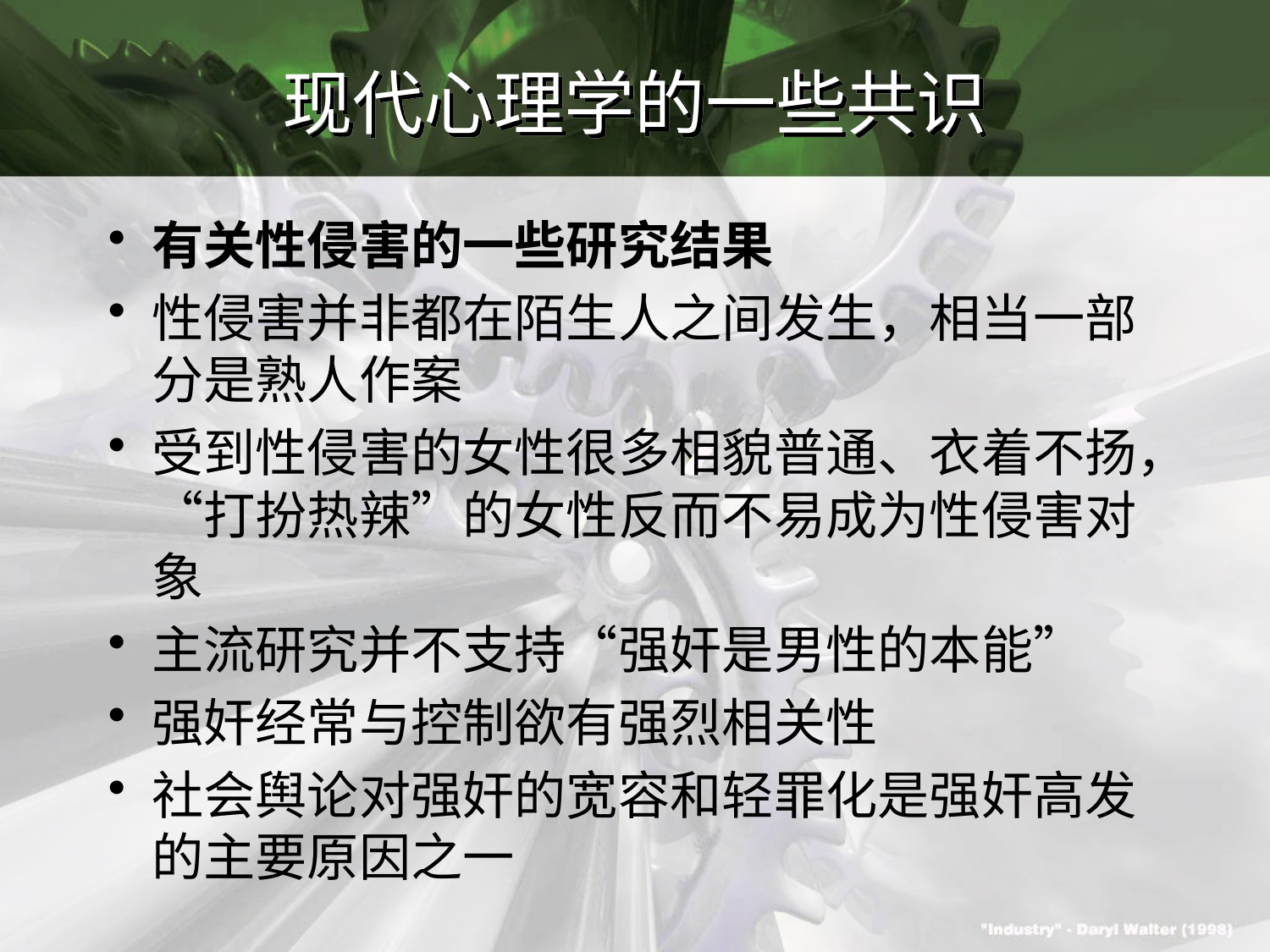

# 现代心理学的一些共识
有关性侵害的一些研究结果
性侵害并非都在陌生人之间发生，相当一部分是熟人作案
受到性侵害的女性很多相貌普通、衣着不扬，“打扮热辣”的女性反而不易成为性侵害对象
主流研究并不支持“强奸是男性的本能”
强奸经常与控制欲有强烈相关性
社会舆论对强奸的宽容和轻罪化是强奸高发的主要原因之一